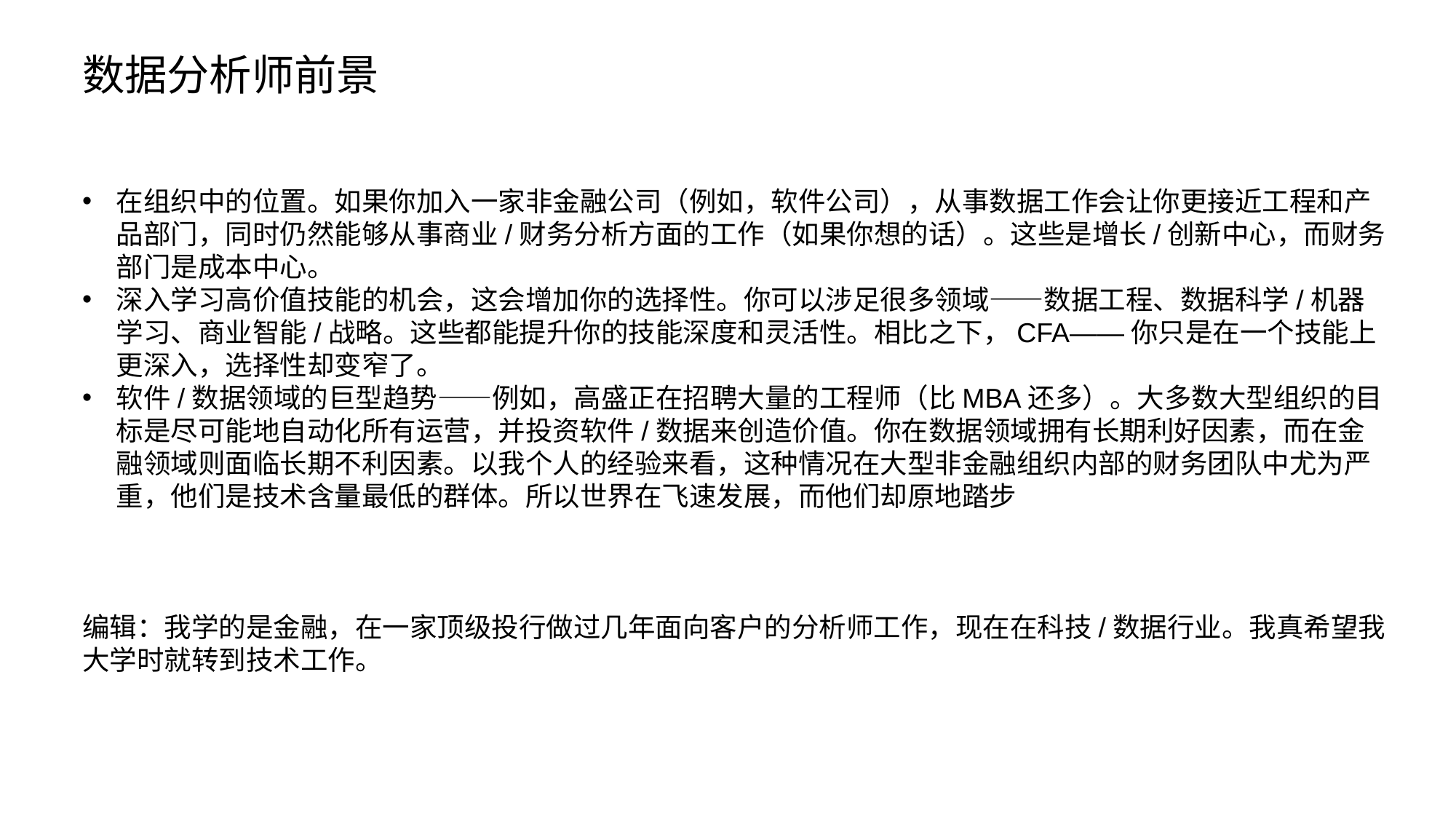

数据分析师前景
在组织中的位置。如果你加入一家非金融公司（例如，软件公司），从事数据工作会让你更接近工程和产品部门，同时仍然能够从事商业/财务分析方面的工作（如果你想的话）。这些是增长/创新中心，而财务部门是成本中心。
深入学习高价值技能的机会，这会增加你的选择性。你可以涉足很多领域——数据工程、数据科学/机器学习、商业智能/战略。这些都能提升你的技能深度和灵活性。相比之下，CFA——你只是在一个技能上更深入，选择性却变窄了。
软件/数据领域的巨型趋势——例如，高盛正在招聘大量的工程师（比MBA还多）。大多数大型组织的目标是尽可能地自动化所有运营，并投资软件/数据来创造价值。你在数据领域拥有长期利好因素，而在金融领域则面临长期不利因素。以我个人的经验来看，这种情况在大型非金融组织内部的财务团队中尤为严重，他们是技术含量最低的群体。所以世界在飞速发展，而他们却原地踏步

编辑：我学的是金融，在一家顶级投行做过几年面向客户的分析师工作，现在在科技/数据行业。我真希望我大学时就转到技术工作。